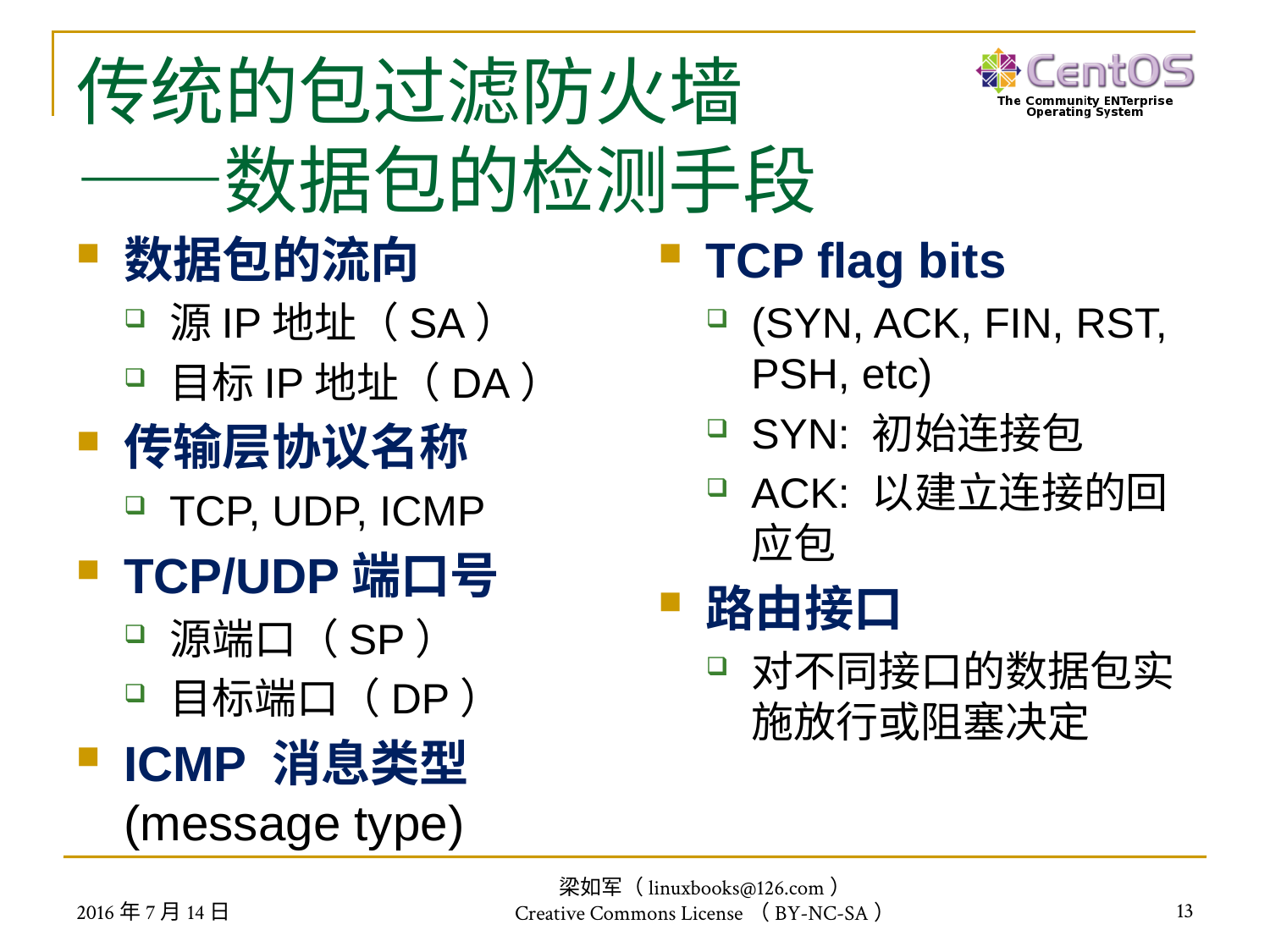

# 传统的包过滤防火墙 ——数据包的检测手段
数据包的流向
源IP地址（SA）
目标IP地址（DA）
传输层协议名称
TCP, UDP, ICMP
TCP/UDP端口号
源端口（SP）
目标端口（DP）
ICMP 消息类型 (message type)
TCP flag bits
(SYN, ACK, FIN, RST, PSH, etc)
SYN: 初始连接包
ACK: 以建立连接的回应包
路由接口
对不同接口的数据包实施放行或阻塞决定
2016年7月14日
13
梁如军（linuxbooks@126.com）
Creative Commons License（BY-NC-SA）